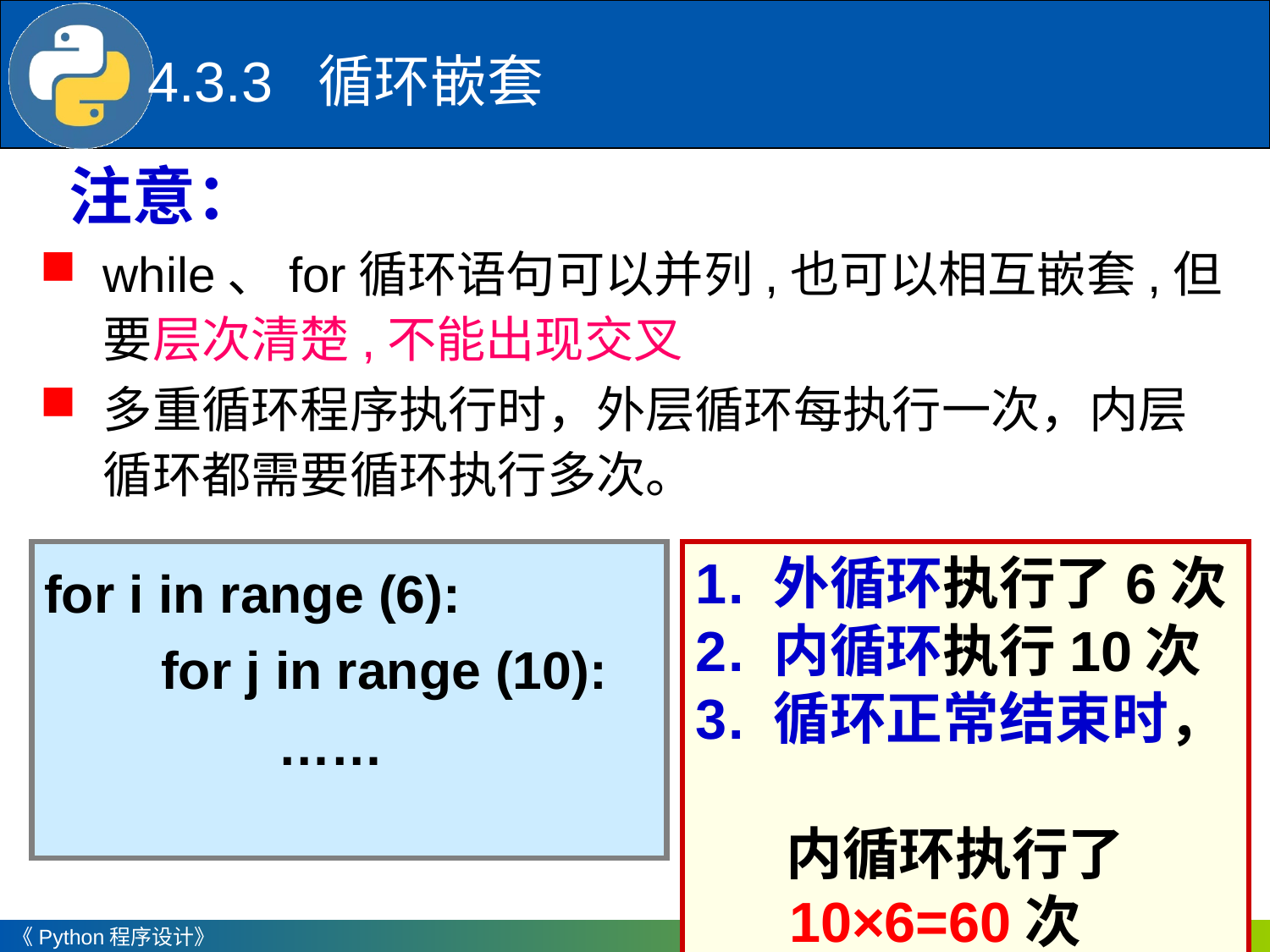

4.3.3  循环嵌套
 注意：
while、for循环语句可以并列,也可以相互嵌套,但要层次清楚,不能出现交叉
多重循环程序执行时，外层循环每执行一次，内层循环都需要循环执行多次。

for i in range (6):
        for j in range (10):
                ……

 外循环执行了6次
 内循环执行10次
 循环正常结束时，
      内循环执行了
      10×6=60次